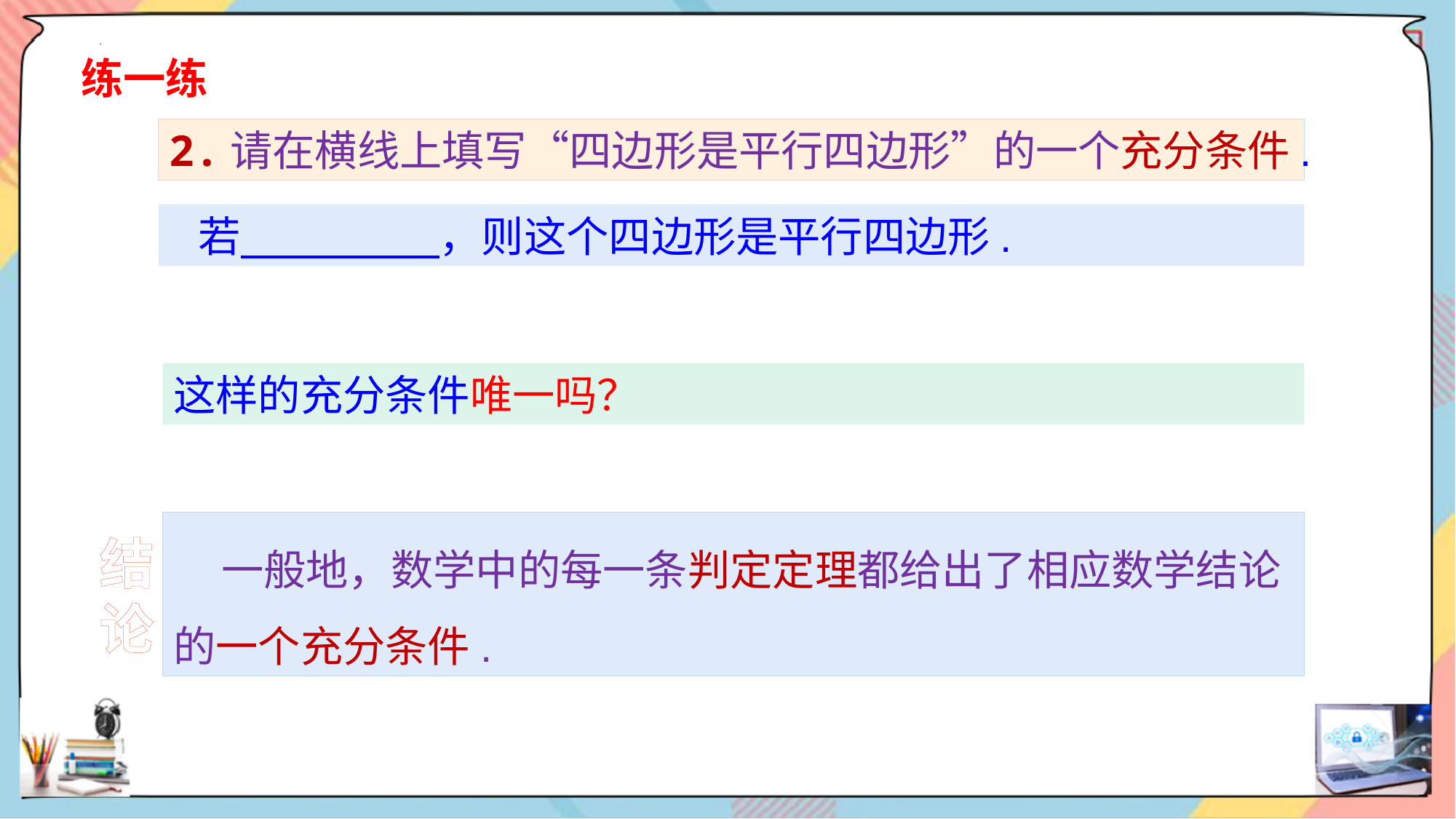

练一练
2.请在横线上填写“四边形是平行四边形”的一个充分条件.
  若                     ，则这个四边形是平行四边形.
这样的充分条件唯一吗？
    一般地，数学中的每一条判定定理都给出了相应数学结论的一个充分条件.
结论